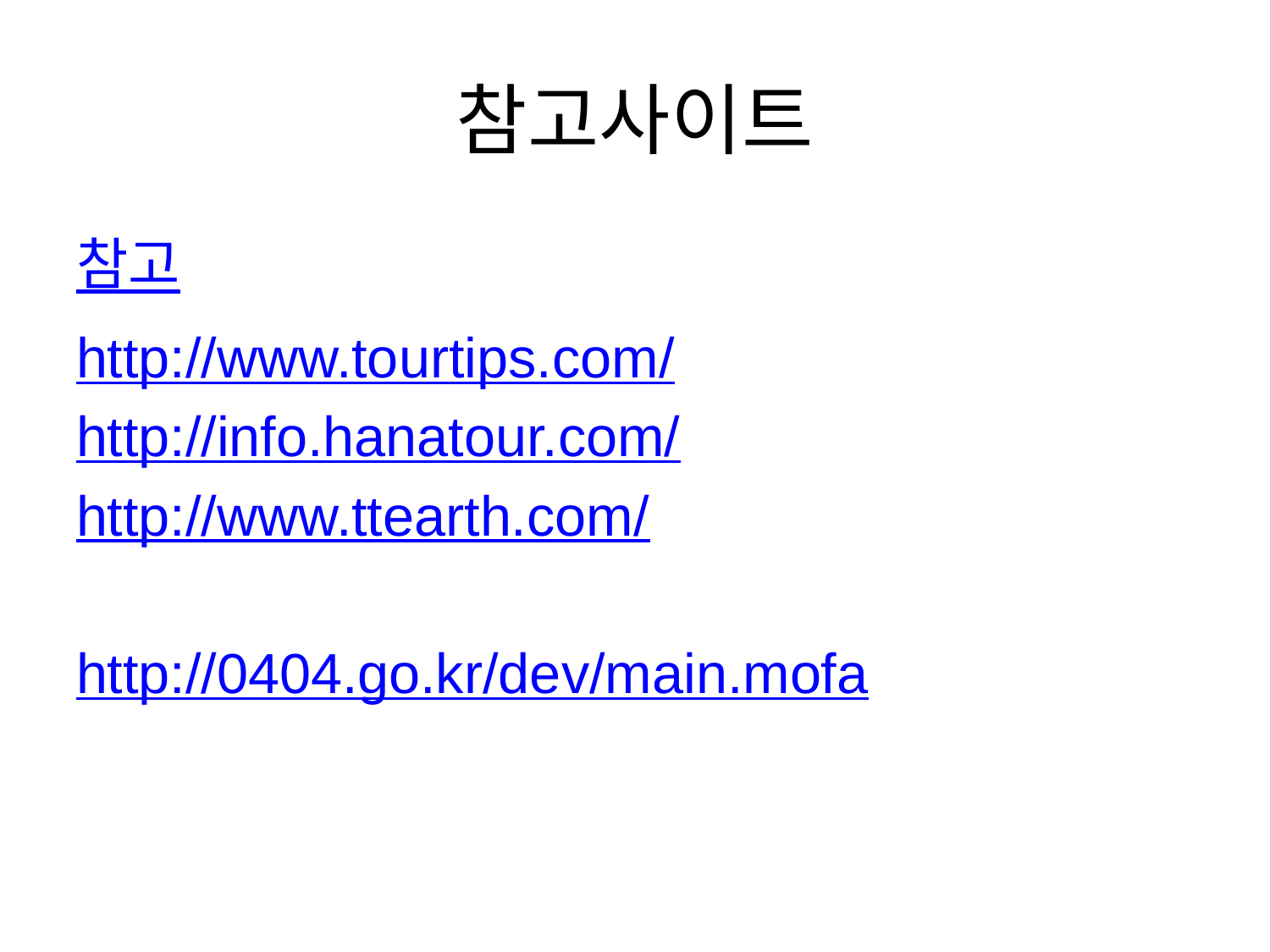

# 참고사이트
참고
http://www.tourtips.com/
http://info.hanatour.com/
http://www.ttearth.com/

http://0404.go.kr/dev/main.mofa